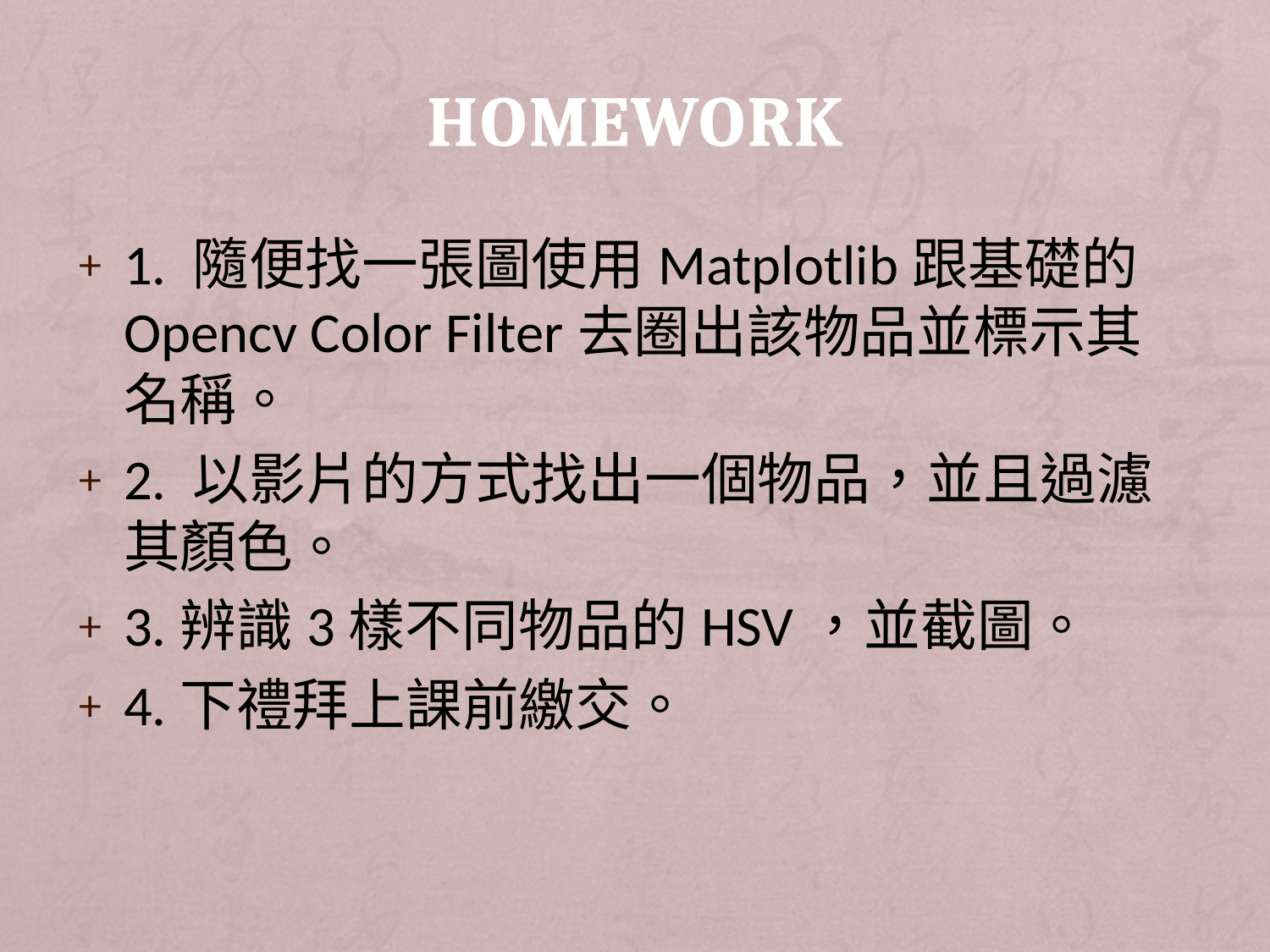

# Homework
1. 隨便找一張圖使用Matplotlib跟基礎的Opencv Color Filter去圈出該物品並標示其名稱。
2. 以影片的方式找出一個物品，並且過濾其顏色。
3.辨識3樣不同物品的HSV，並截圖。
4.下禮拜上課前繳交。